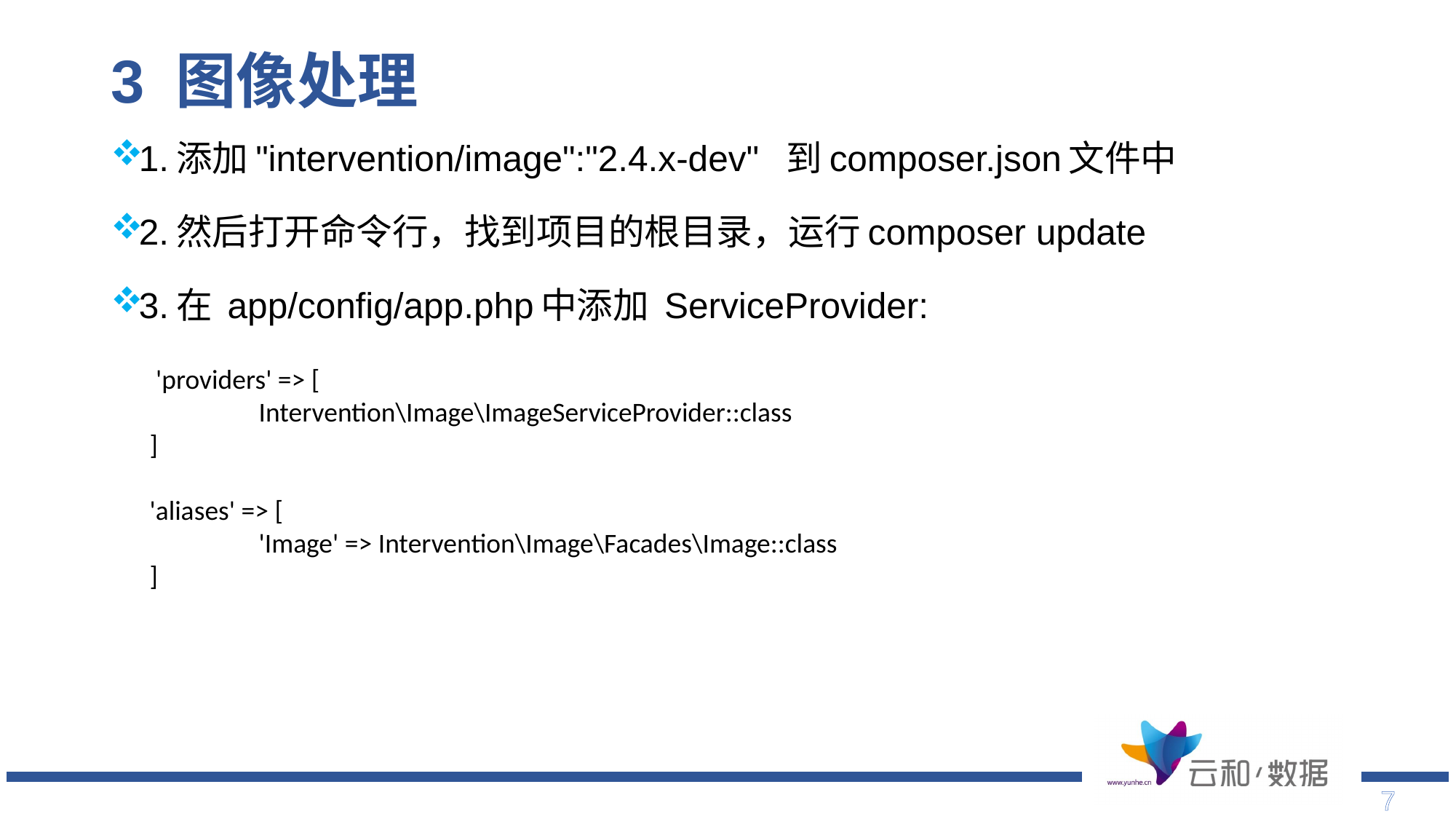

# 3 图像处理
1.添加"intervention/image":"2.4.x-dev"  到composer.json文件中
2.然后打开命令行，找到项目的根目录，运行composer update
3.在 app/config/app.php中添加 ServiceProvider:

 'providers' => [
 	Intervention\Image\ImageServiceProvider::class
]

'aliases' => [
	'Image' => Intervention\Image\Facades\Image::class
]